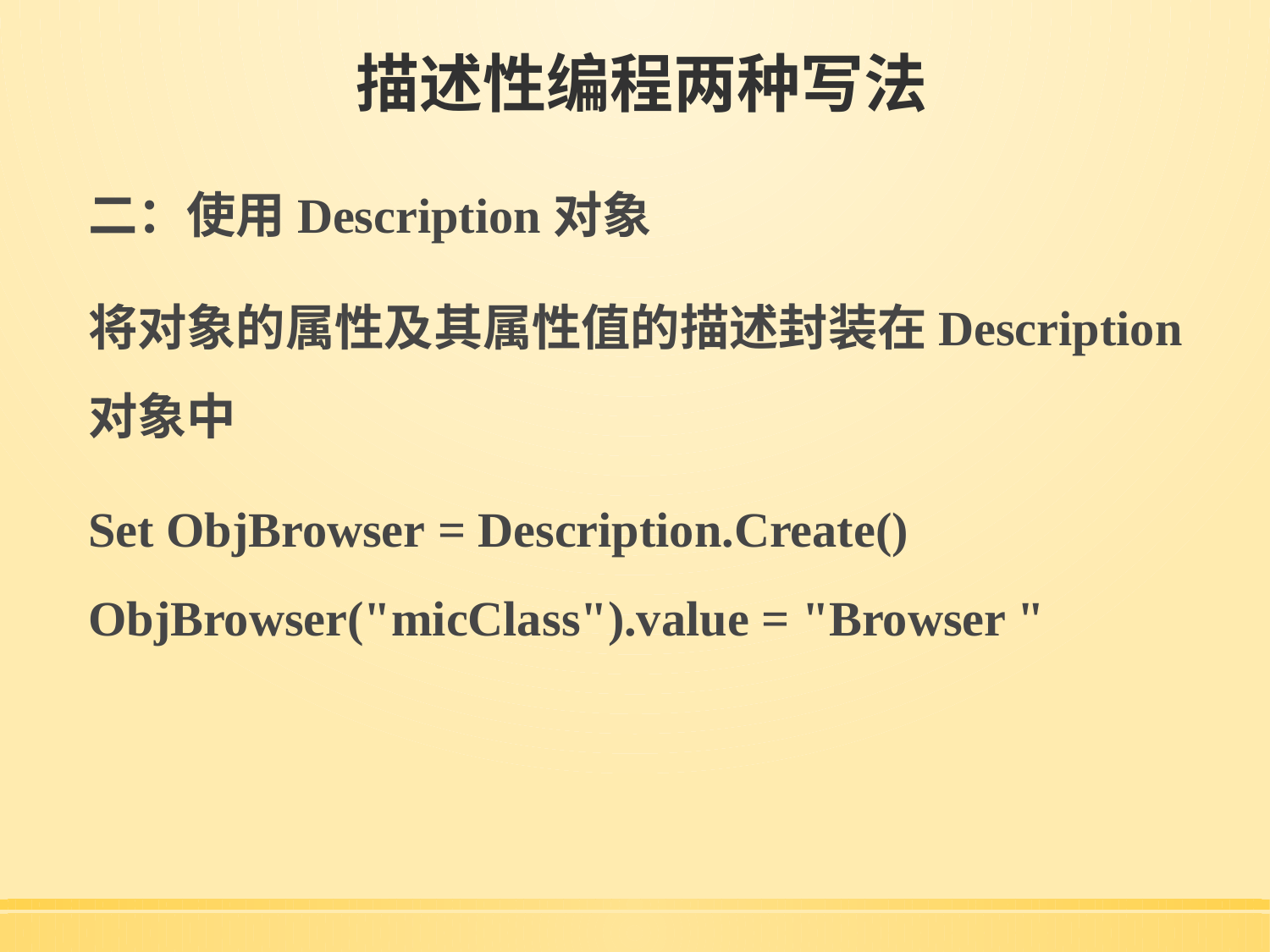

# 描述性编程两种写法
二：使用Description对象
将对象的属性及其属性值的描述封装在Description对象中
Set ObjBrowser = Description.Create()
ObjBrowser("micClass").value = "Browser "